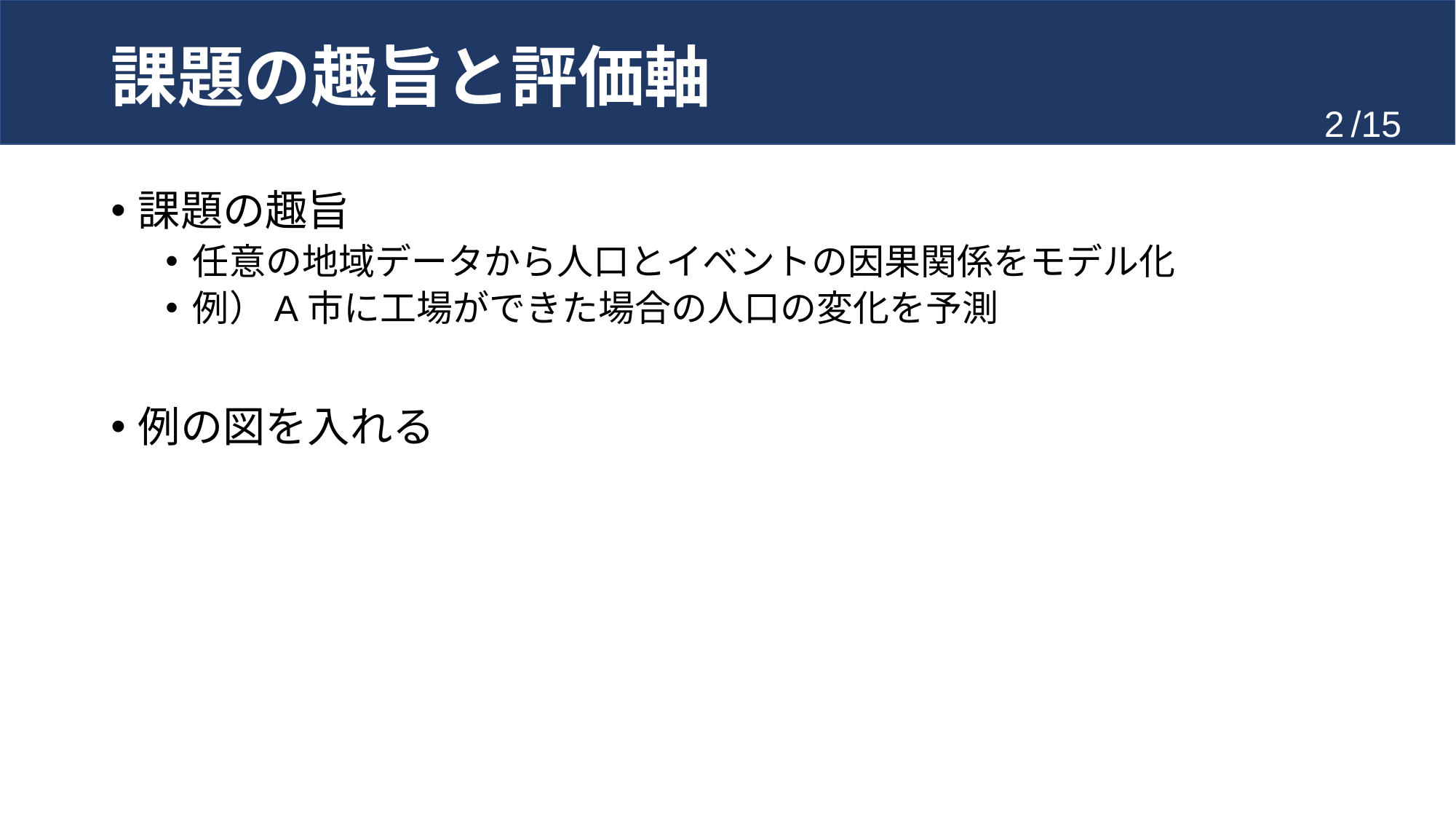

# 課題の趣旨と評価軸
2
課題の趣旨
任意の地域データから人口とイベントの因果関係をモデル化
例）A市に工場ができた場合の人口の変化を予測

例の図を入れる